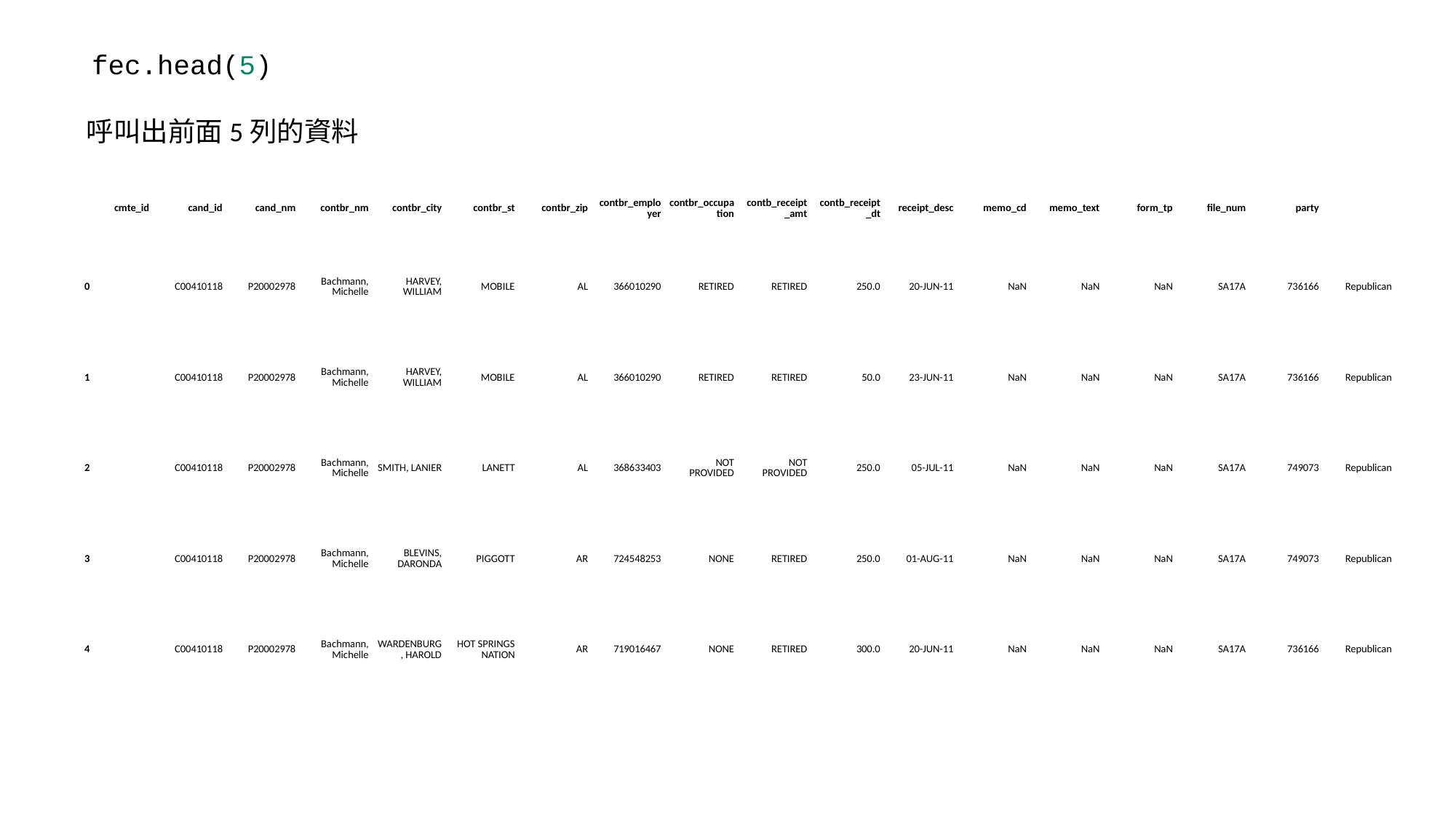

fec.head(5)
呼叫出前面5列的資料
| cmte\_id | cand\_id | cand\_nm | contbr\_nm | contbr\_city | contbr\_st | contbr\_zip | contbr\_employer | contbr\_occupation | contb\_receipt\_amt | contb\_receipt\_dt | receipt\_desc | memo\_cd | memo\_text | form\_tp | file\_num | party |  |
| --- | --- | --- | --- | --- | --- | --- | --- | --- | --- | --- | --- | --- | --- | --- | --- | --- | --- |
| 0 | C00410118 | P20002978 | Bachmann, Michelle | HARVEY, WILLIAM | MOBILE | AL | 366010290 | RETIRED | RETIRED | 250.0 | 20-JUN-11 | NaN | NaN | NaN | SA17A | 736166 | Republican |
| 1 | C00410118 | P20002978 | Bachmann, Michelle | HARVEY, WILLIAM | MOBILE | AL | 366010290 | RETIRED | RETIRED | 50.0 | 23-JUN-11 | NaN | NaN | NaN | SA17A | 736166 | Republican |
| 2 | C00410118 | P20002978 | Bachmann, Michelle | SMITH, LANIER | LANETT | AL | 368633403 | NOT PROVIDED | NOT PROVIDED | 250.0 | 05-JUL-11 | NaN | NaN | NaN | SA17A | 749073 | Republican |
| 3 | C00410118 | P20002978 | Bachmann, Michelle | BLEVINS, DARONDA | PIGGOTT | AR | 724548253 | NONE | RETIRED | 250.0 | 01-AUG-11 | NaN | NaN | NaN | SA17A | 749073 | Republican |
| 4 | C00410118 | P20002978 | Bachmann, Michelle | WARDENBURG, HAROLD | HOT SPRINGS NATION | AR | 719016467 | NONE | RETIRED | 300.0 | 20-JUN-11 | NaN | NaN | NaN | SA17A | 736166 | Republican |